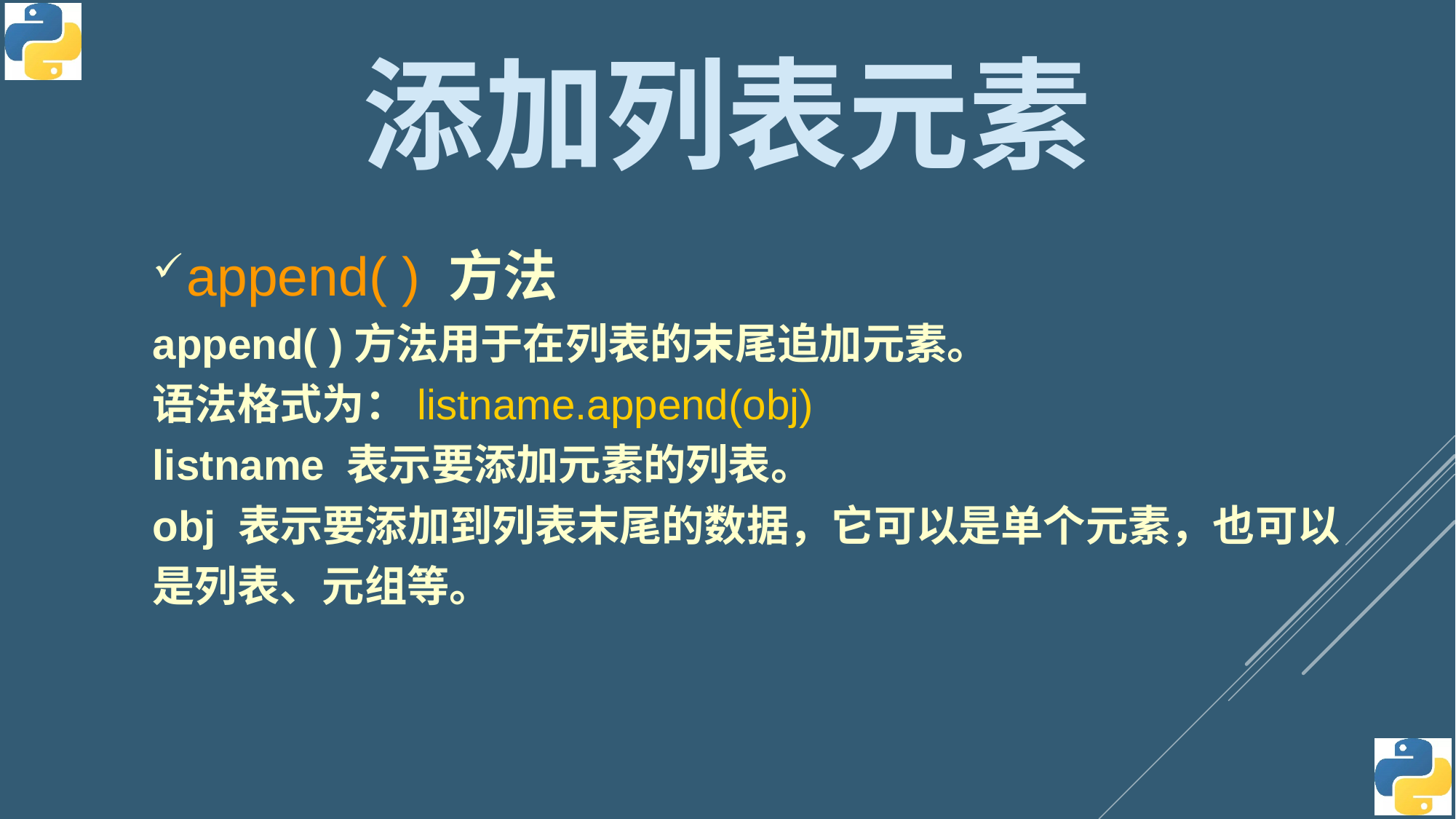

添加列表元素
append( ) 方法
append( )方法用于在列表的末尾追加元素。
语法格式为：listname.append(obj)
listname 表示要添加元素的列表。
obj 表示要添加到列表末尾的数据，它可以是单个元素，也可以是列表、元组等。